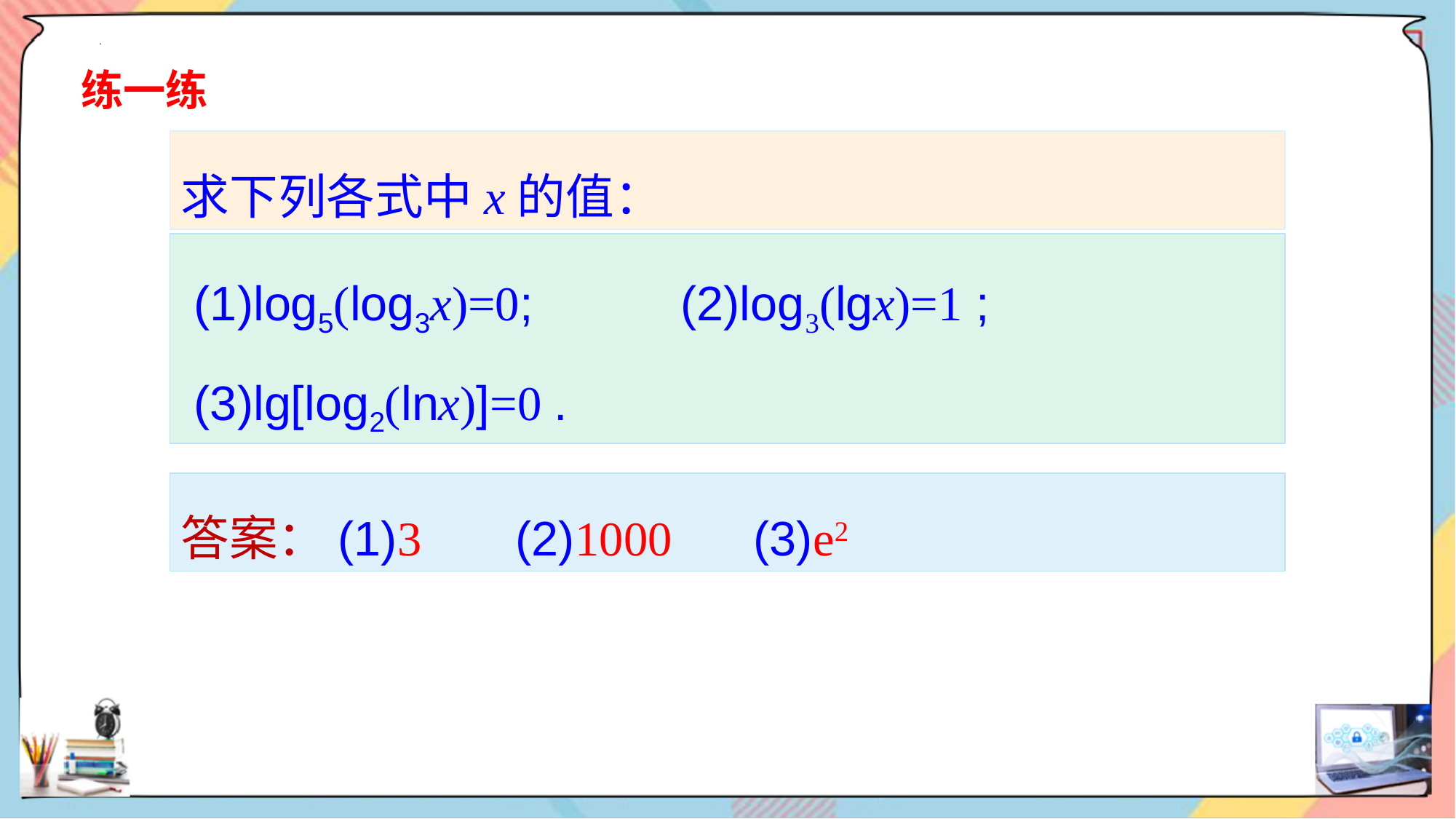

练一练
求下列各式中x的值：
 (1)log5(log3x)=0;           (2)log3(lgx)=1 ;
 (3)lg[log2(lnx)]=0 .
答案：(1)3       (2)1000      (3)e2